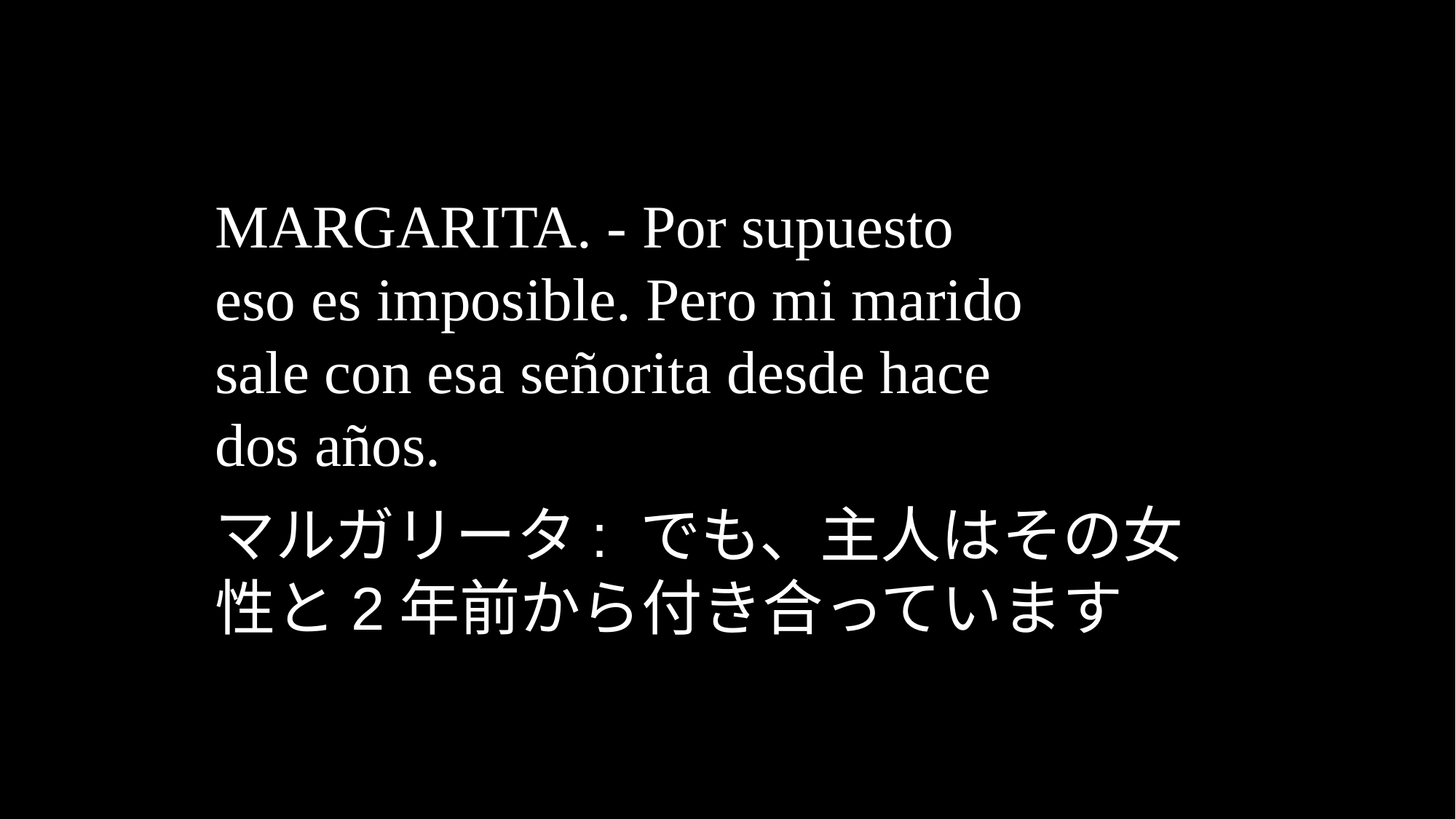

MARGARITA. - Por supuesto eso es imposible. Pero mi marido sale con esa señorita desde hace dos años.

マルガリータ: でも、主人はその女性と2年前から付き合っています